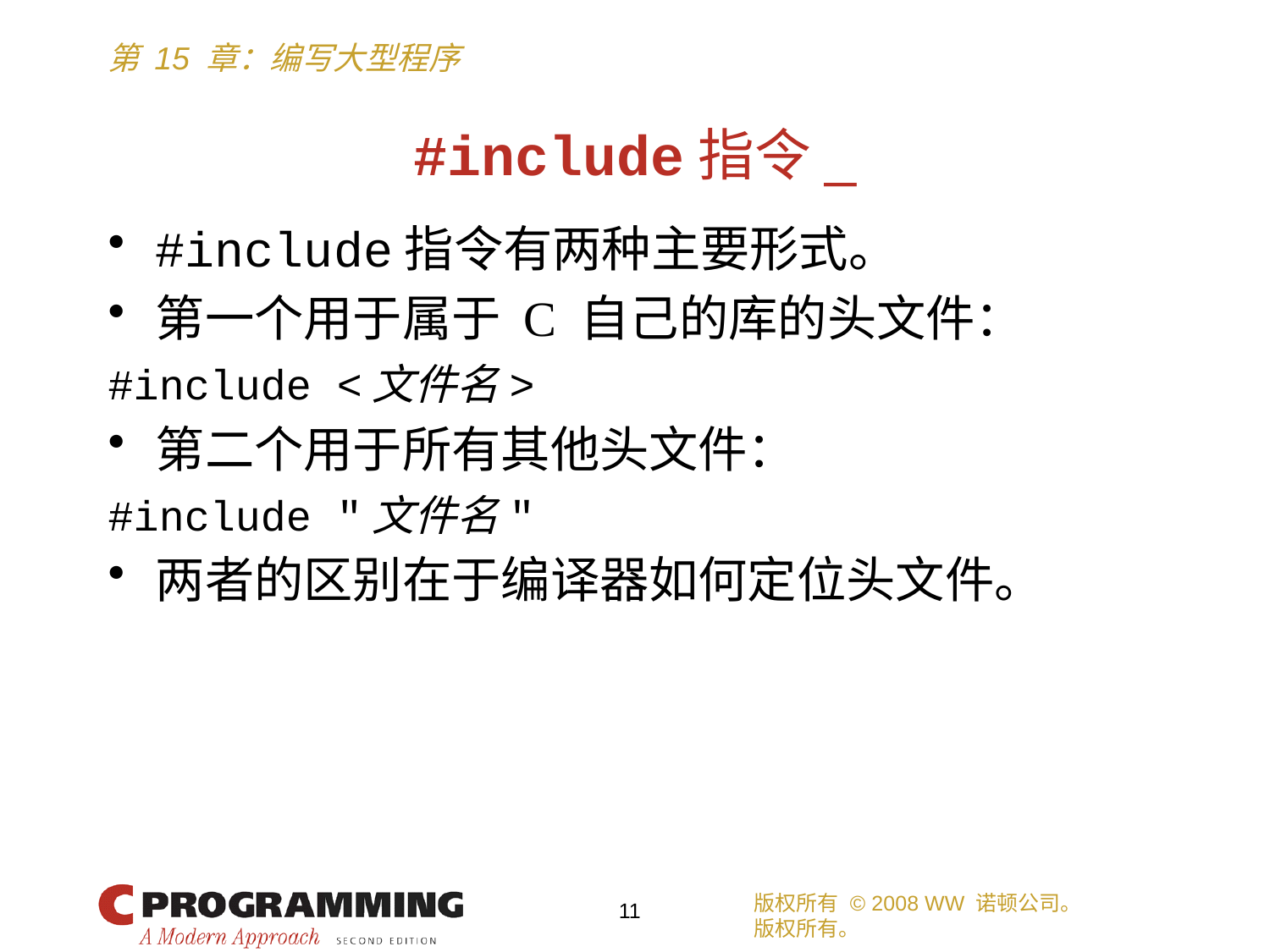

# #include指令_
#include指令有两种主要形式。
第一个用于属于 C 自己的库的头文件：
#include <文件名>
第二个用于所有其他头文件：
#include "文件名"
两者的区别在于编译器如何定位头文件。
版权所有 © 2008 WW 诺顿公司。
版权所有。
11